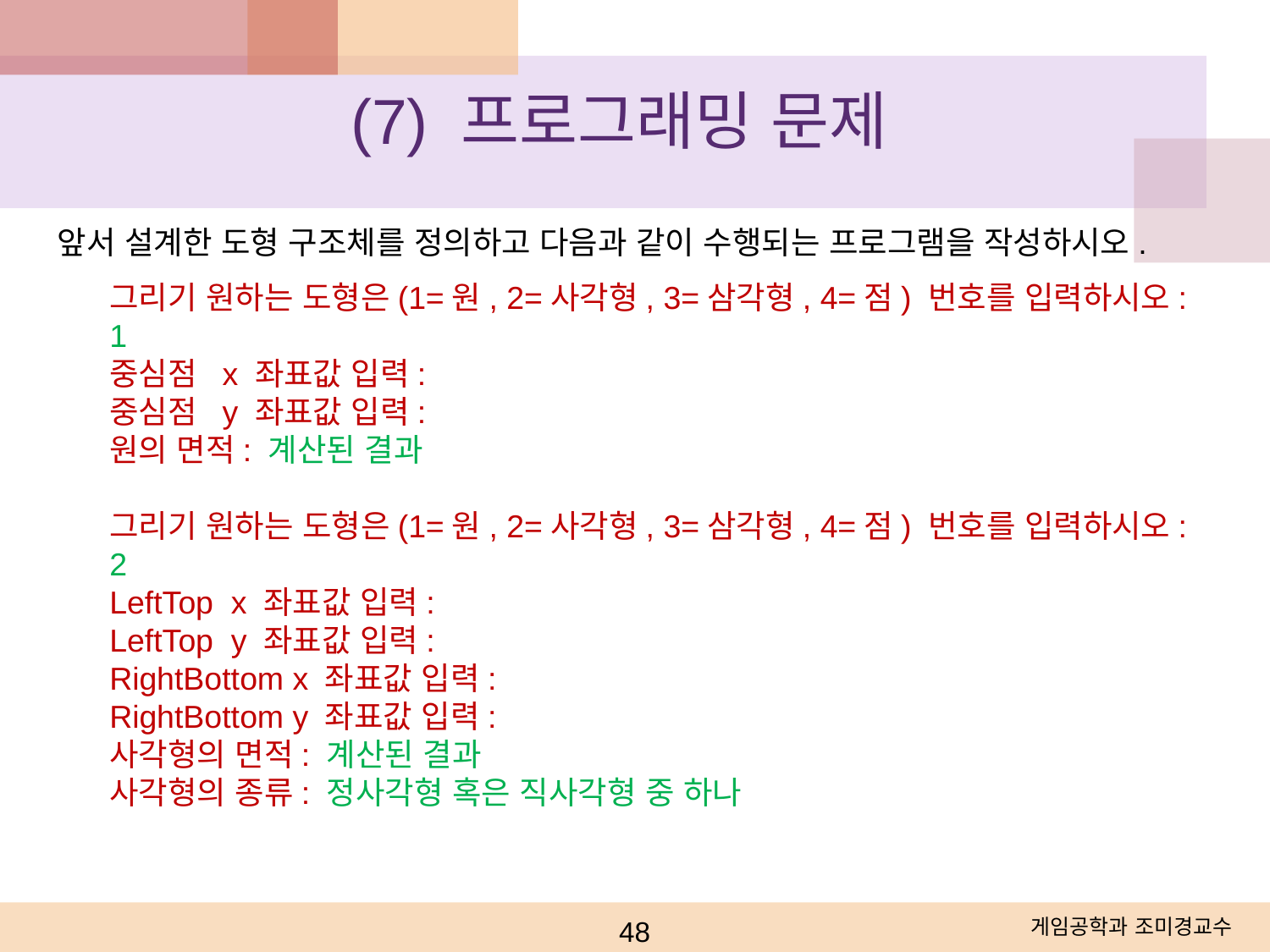

(7) 프로그래밍 문제
앞서 설계한 도형 구조체를 정의하고 다음과 같이 수행되는 프로그램을 작성하시오.

그리기 원하는 도형은(1=원, 2=사각형, 3=삼각형, 4=점) 번호를 입력하시오: 1
중심점  x 좌표값 입력:
중심점  y 좌표값 입력:
원의 면적: 계산된 결과

그리기 원하는 도형은(1=원, 2=사각형, 3=삼각형, 4=점) 번호를 입력하시오: 2
LeftTop  x 좌표값 입력:
LeftTop  y 좌표값 입력:
RightBottom x 좌표값 입력:
RightBottom y 좌표값 입력:
사각형의 면적: 계산된 결과
사각형의 종류: 정사각형 혹은 직사각형 중 하나

48
게임공학과 조미경교수